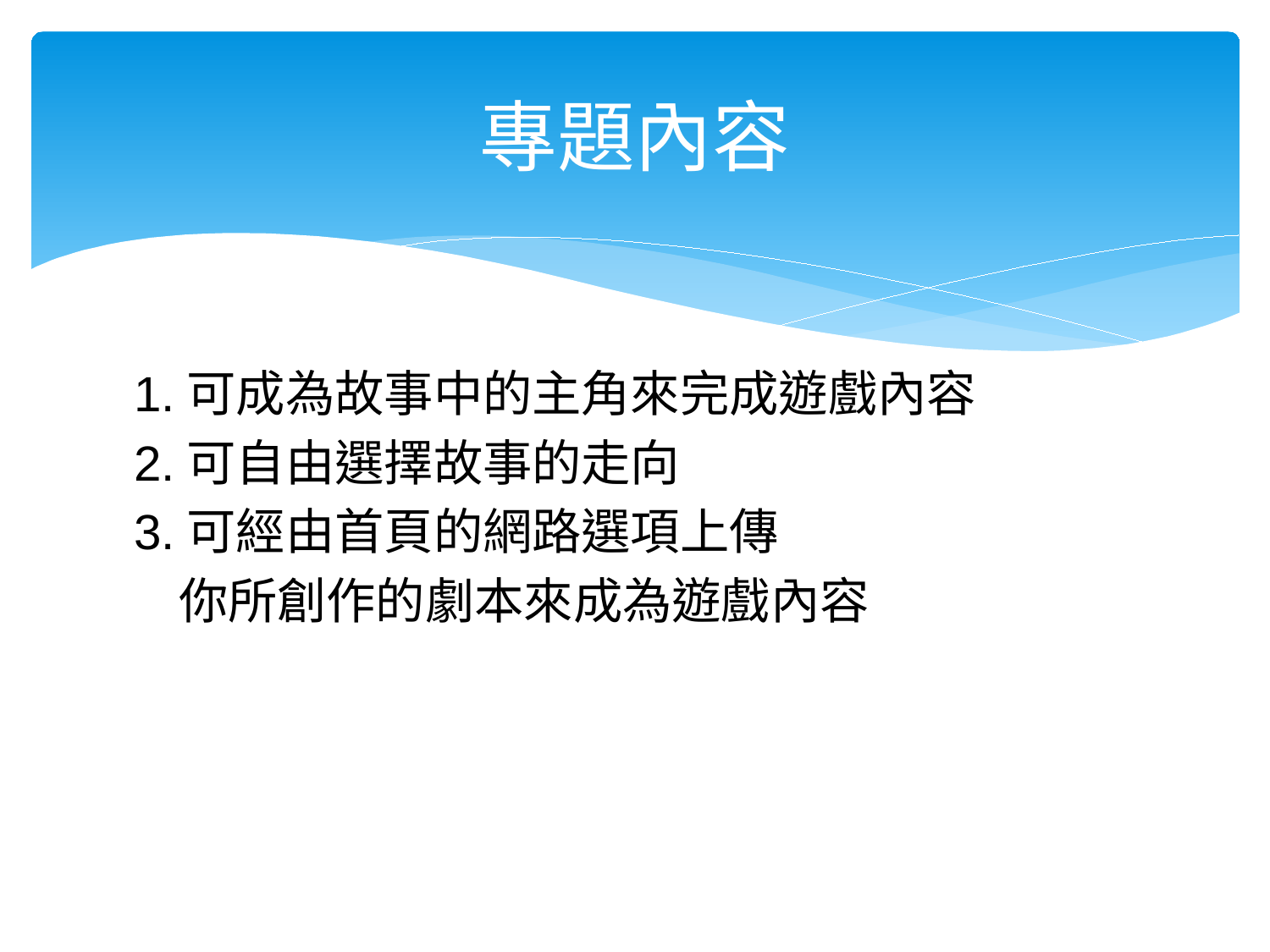

# 專題內容
1.可成為故事中的主角來完成遊戲內容
2.可自由選擇故事的走向
3.可經由首頁的網路選項上傳
   你所創作的劇本來成為遊戲內容